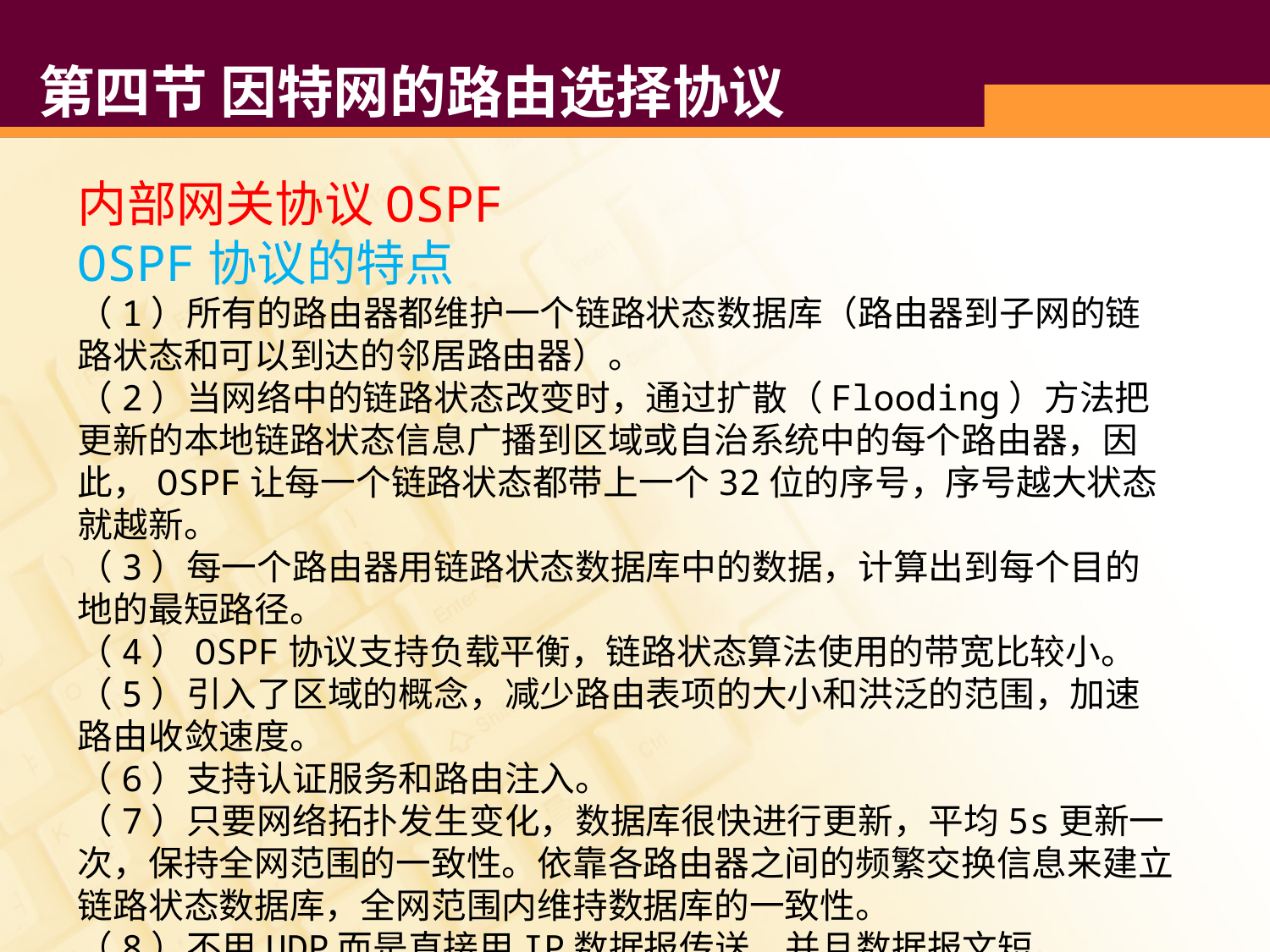

# 第四节 因特网的路由选择协议
内部网关协议OSPF
OSPF协议的特点
（1）所有的路由器都维护一个链路状态数据库（路由器到子网的链路状态和可以到达的邻居路由器）。
（2）当网络中的链路状态改变时，通过扩散（Flooding）方法把更新的本地链路状态信息广播到区域或自治系统中的每个路由器，因此，OSPF让每一个链路状态都带上一个32位的序号，序号越大状态就越新。
（3）每一个路由器用链路状态数据库中的数据，计算出到每个目的地的最短路径。
（4）OSPF协议支持负载平衡，链路状态算法使用的带宽比较小。
（5）引入了区域的概念，减少路由表项的大小和洪泛的范围，加速路由收敛速度。
（6）支持认证服务和路由注入。
（7）只要网络拓扑发生变化，数据库很快进行更新，平均5s更新一次，保持全网范围的一致性。依靠各路由器之间的频繁交换信息来建立链路状态数据库，全网范围内维持数据库的一致性。
（8）不用UDP而是直接用IP数据报传送，并且数据报文短。